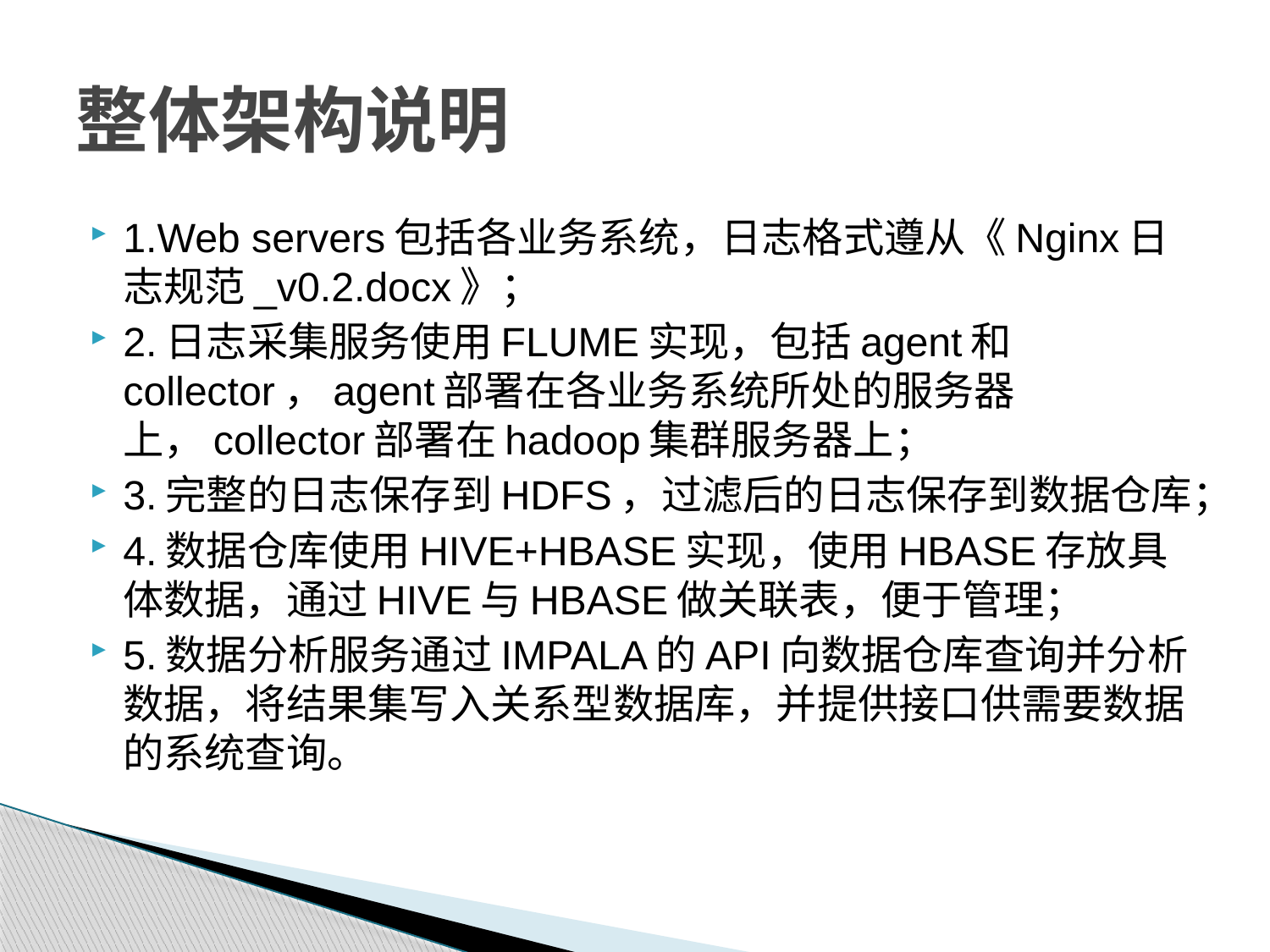

# 整体架构说明
1.Web servers包括各业务系统，日志格式遵从《Nginx日志规范_v0.2.docx》；
2.日志采集服务使用FLUME实现，包括agent和collector，agent部署在各业务系统所处的服务器上，collector部署在hadoop集群服务器上；
3.完整的日志保存到HDFS，过滤后的日志保存到数据仓库；
4.数据仓库使用HIVE+HBASE实现，使用HBASE存放具体数据，通过HIVE与HBASE做关联表，便于管理；
5.数据分析服务通过IMPALA的API向数据仓库查询并分析数据，将结果集写入关系型数据库，并提供接口供需要数据的系统查询。